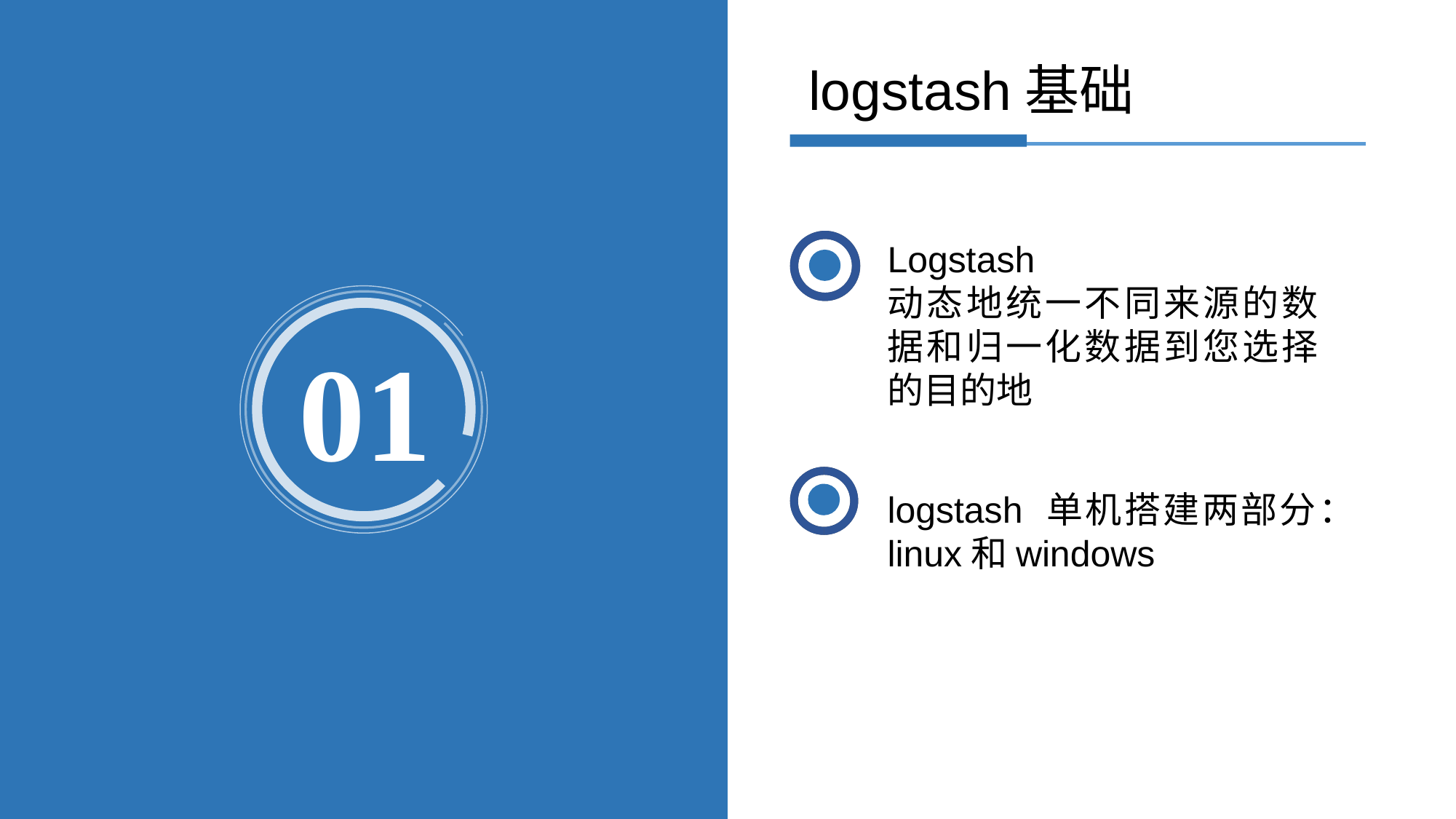

logstash基础

Logstash
动态地统一不同来源的数据和归一化数据到您选择的目的地

01

logstash 单机搭建两部分：linux和windows